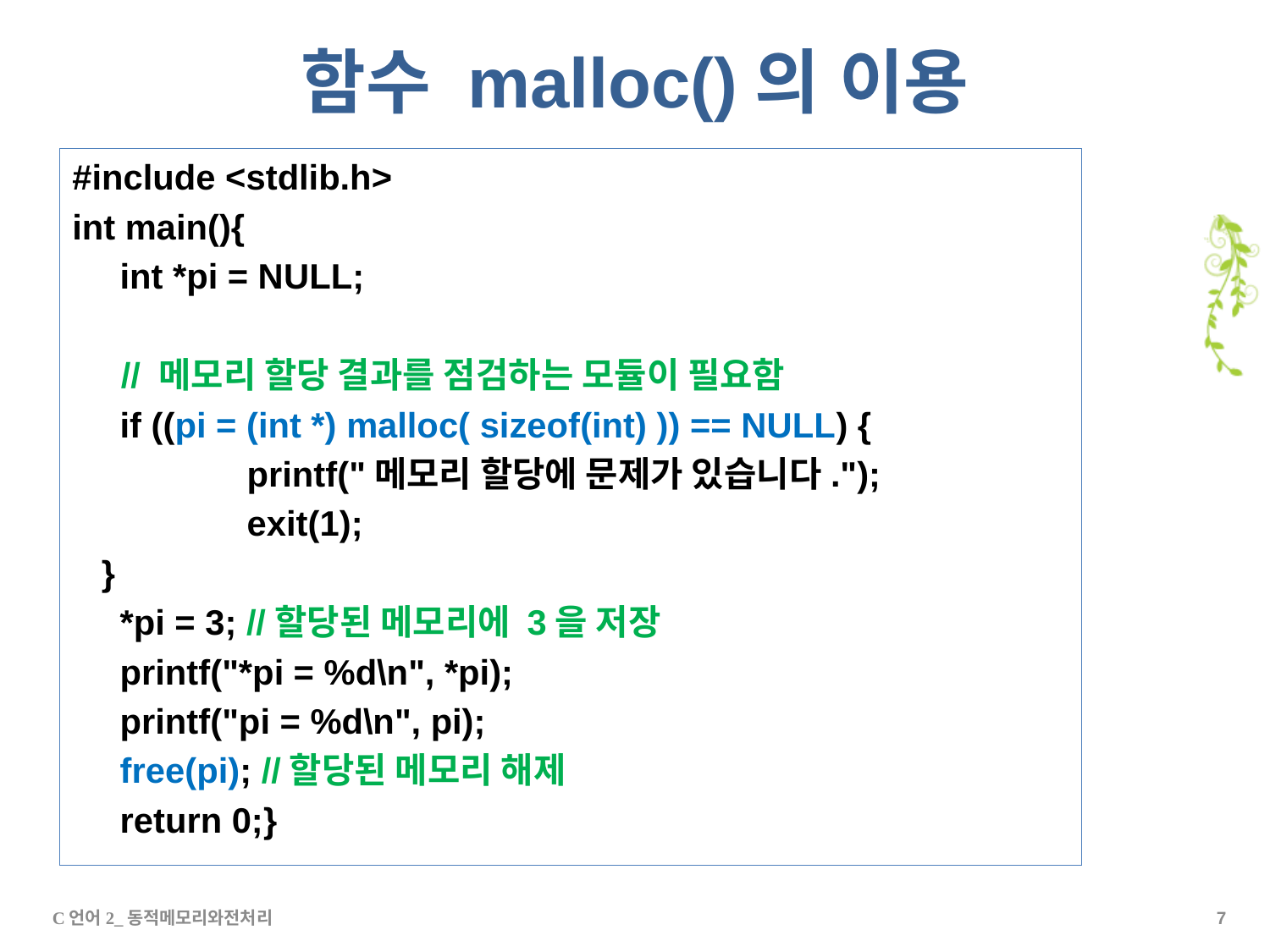

# 함수 malloc()의 이용
#include <stdlib.h>
int main(){
	int *pi = NULL;

     // 메모리 할당 결과를 점검하는 모듈이 필요함
	if ((pi = (int *) malloc( sizeof(int) )) == NULL) {
		printf("메모리 할당에 문제가 있습니다.");
		exit(1);
   }
	*pi = 3; //할당된 메모리에 3을 저장
	printf("*pi = %d\n", *pi);
	printf("pi = %d\n", pi);
	free(pi); //할당된 메모리 해제
	return 0;}
C언어2_동적메모리와전처리
7